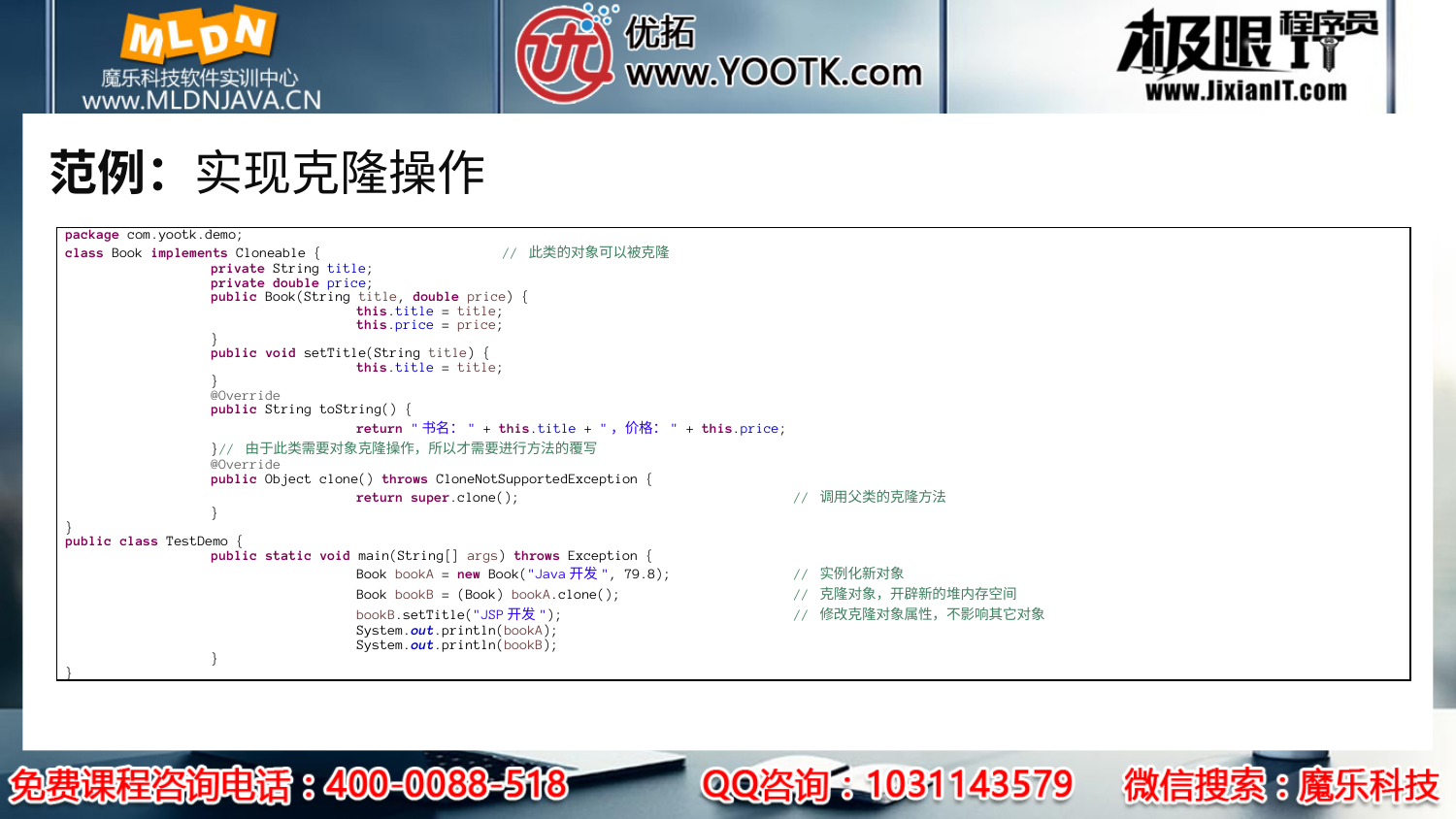

# 范例：实现克隆操作
| package com.yootk.demo; class Book implements Cloneable { // 此类的对象可以被克隆 private String title; private double price; public Book(String title, double price) { this.title = title; this.price = price; } public void setTitle(String title) { this.title = title; } @Override public String toString() { return "书名：" + this.title + "，价格：" + this.price; }// 由于此类需要对象克隆操作，所以才需要进行方法的覆写 @Override public Object clone() throws CloneNotSupportedException { return super.clone(); // 调用父类的克隆方法 } } public class TestDemo { public static void main(String[] args) throws Exception { Book bookA = new Book("Java开发", 79.8); // 实例化新对象 Book bookB = (Book) bookA.clone(); // 克隆对象，开辟新的堆内存空间 bookB.setTitle("JSP开发"); // 修改克隆对象属性，不影响其它对象 System.out.println(bookA); System.out.println(bookB); } } |
| --- |